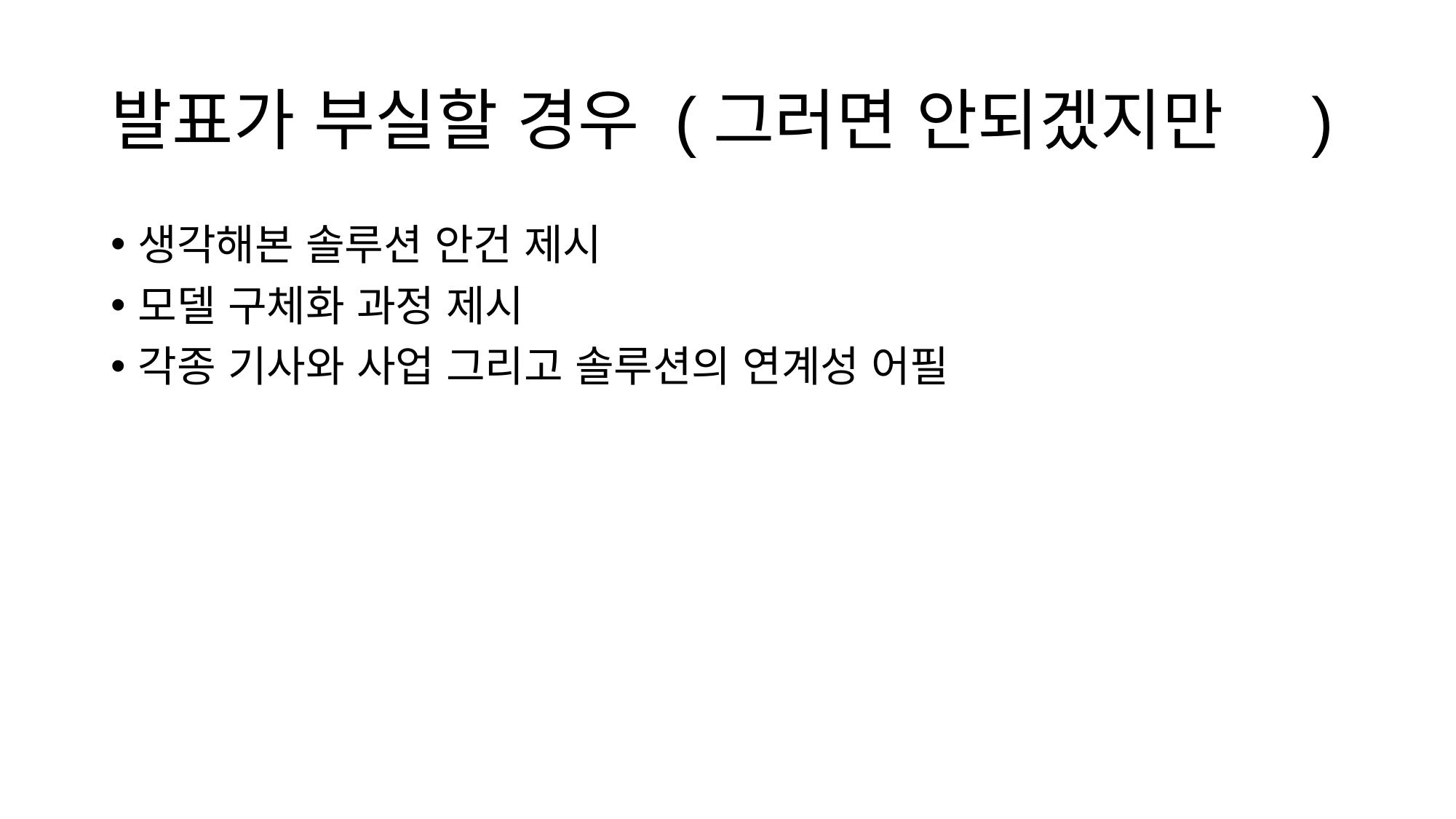

# 발표가 부실할 경우 (그러면 안되겠지만	)
생각해본 솔루션 안건 제시
모델 구체화 과정 제시
각종 기사와 사업 그리고 솔루션의 연계성 어필